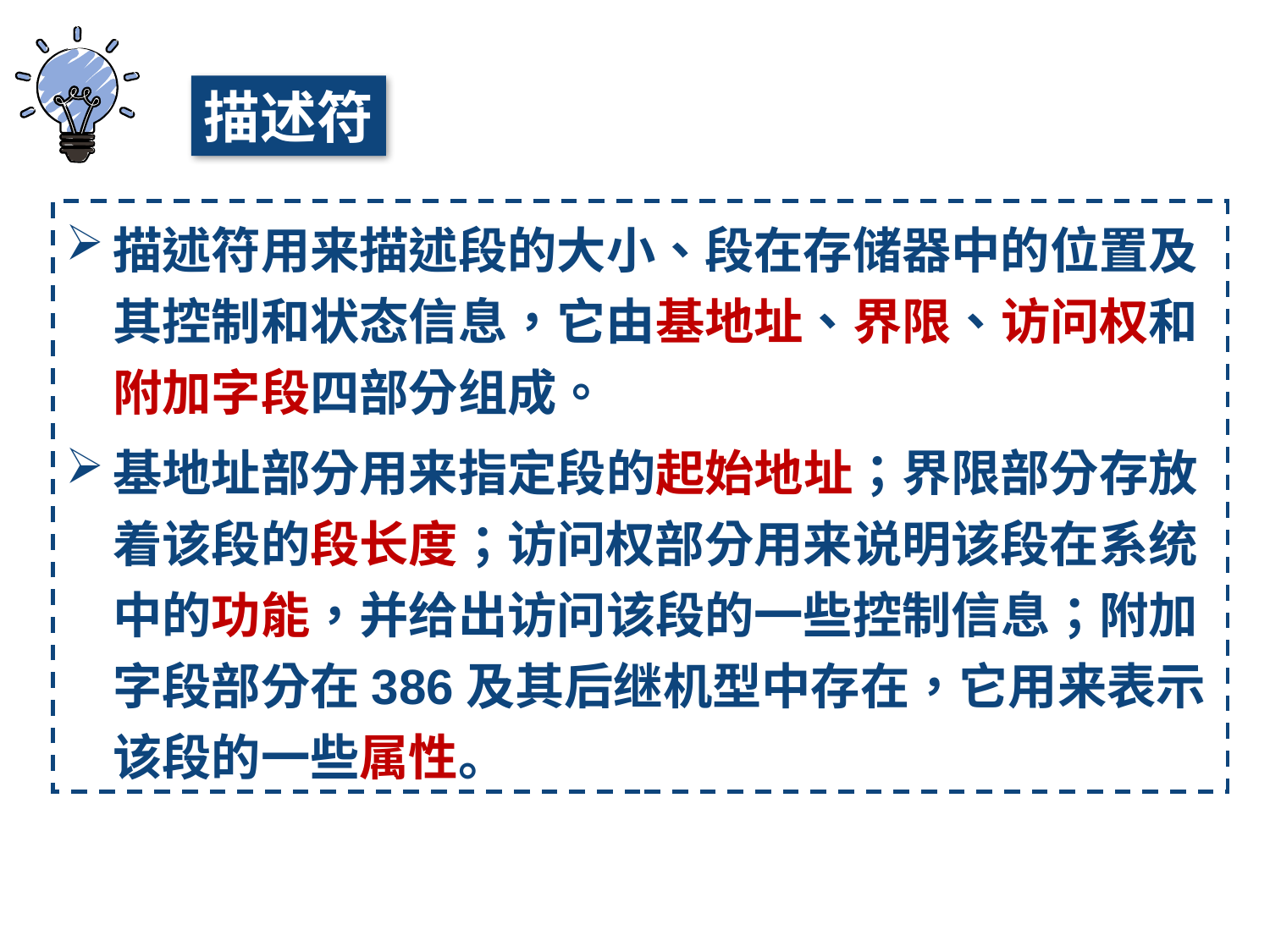

描述符
描述符用来描述段的大小、段在存储器中的位置及其控制和状态信息，它由基地址、界限、访问权和附加字段四部分组成。
基地址部分用来指定段的起始地址；界限部分存放着该段的段长度；访问权部分用来说明该段在系统中的功能，并给出访问该段的一些控制信息；附加字段部分在386及其后继机型中存在，它用来表示该段的一些属性。